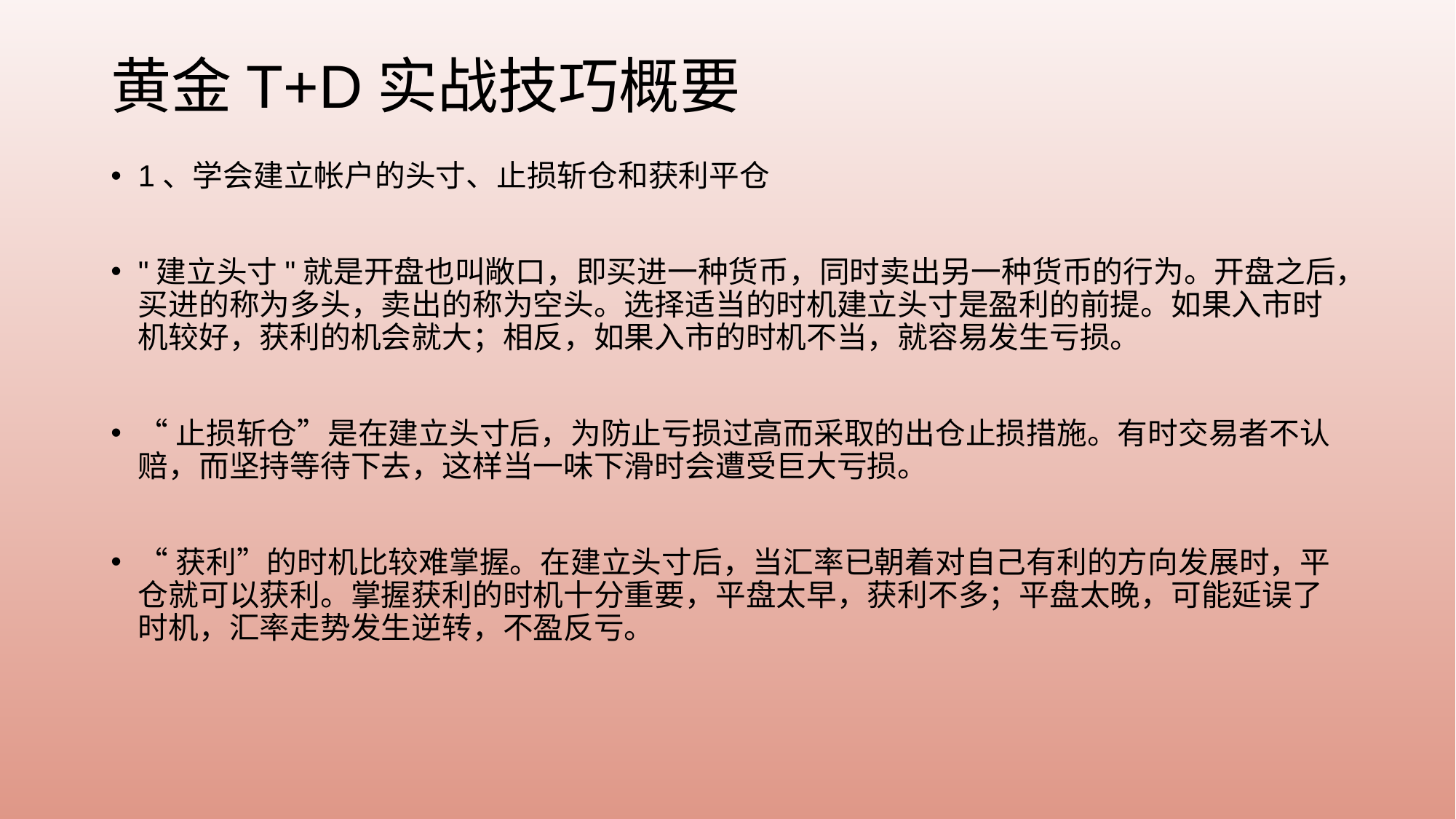

# 黄金T+D实战技巧概要
1、学会建立帐户的头寸、止损斩仓和获利平仓

"建立头寸"就是开盘也叫敞口，即买进一种货币，同时卖出另一种货币的行为。开盘之后，买进的称为多头，卖出的称为空头。选择适当的时机建立头寸是盈利的前提。如果入市时机较好，获利的机会就大；相反，如果入市的时机不当，就容易发生亏损。

“止损斩仓”是在建立头寸后，为防止亏损过高而采取的出仓止损措施。有时交易者不认赔，而坚持等待下去，这样当一味下滑时会遭受巨大亏损。

“获利”的时机比较难掌握。在建立头寸后，当汇率已朝着对自己有利的方向发展时，平仓就可以获利。掌握获利的时机十分重要，平盘太早，获利不多；平盘太晚，可能延误了时机，汇率走势发生逆转，不盈反亏。